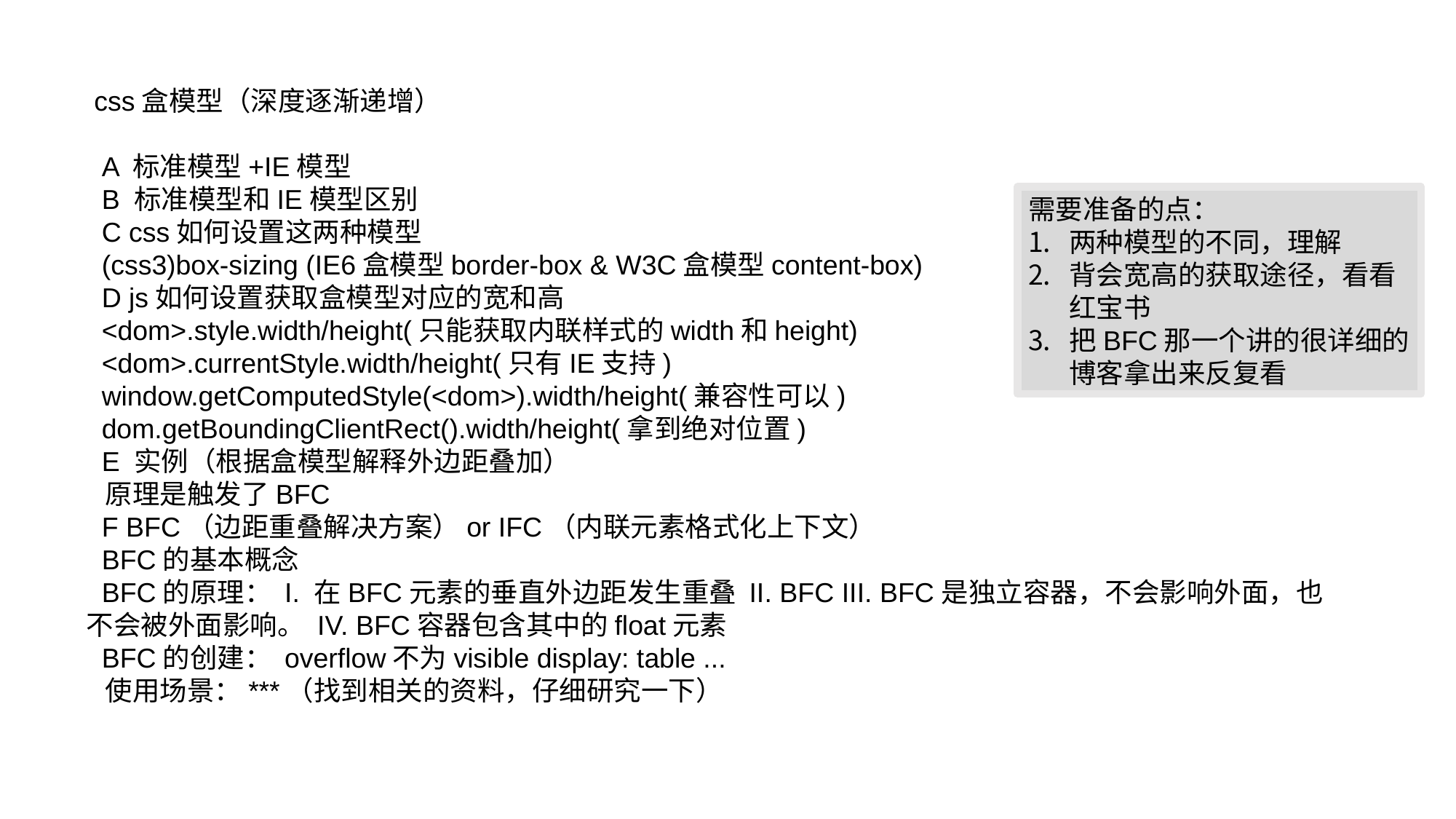

css盒模型（深度逐渐递增）

  A 标准模型+IE模型
  B 标准模型和IE模型区别
  C css如何设置这两种模型
  (css3)box-sizing (IE6盒模型border-box & W3C盒模型content-box)
  D js如何设置获取盒模型对应的宽和高
  <dom>.style.width/height(只能获取内联样式的width和height)
  <dom>.currentStyle.width/height(只有IE支持)
  window.getComputedStyle(<dom>).width/height(兼容性可以)
  dom.getBoundingClientRect().width/height(拿到绝对位置)
  E 实例（根据盒模型解释外边距叠加）
  原理是触发了BFC
  F BFC（边距重叠解决方案）or IFC（内联元素格式化上下文）
  BFC的基本概念
  BFC的原理： I. 在BFC元素的垂直外边距发生重叠 II. BFC III. BFC是独立容器，不会影响外面，也不会被外面影响。 IV. BFC容器包含其中的float元素
  BFC的创建： overflow不为visible display: table ...
  使用场景：***（找到相关的资料，仔细研究一下）

需要准备的点：
两种模型的不同，理解
背会宽高的获取途径，看看红宝书
把BFC那一个讲的很详细的博客拿出来反复看